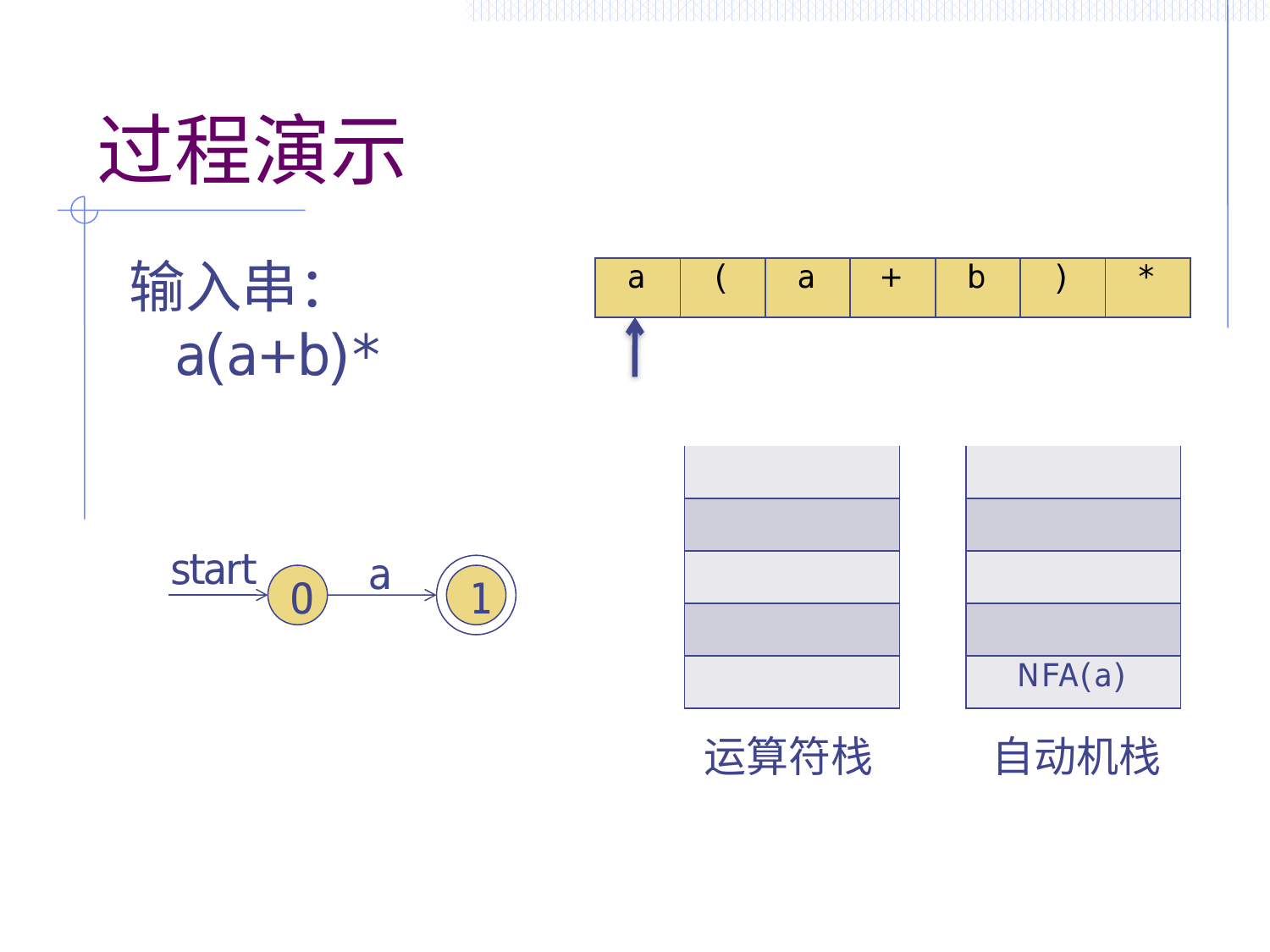

# 过程演示
输入串：a(a+b)*
| a | ( | a | + | b | ) | \* |
| --- | --- | --- | --- | --- | --- | --- |
|  |
| --- |
|  |
|  |
|  |
|  |
|  |
| --- |
|  |
|  |
|  |
| NFA(a) |
start
a

0

1
运算符栈
自动机栈